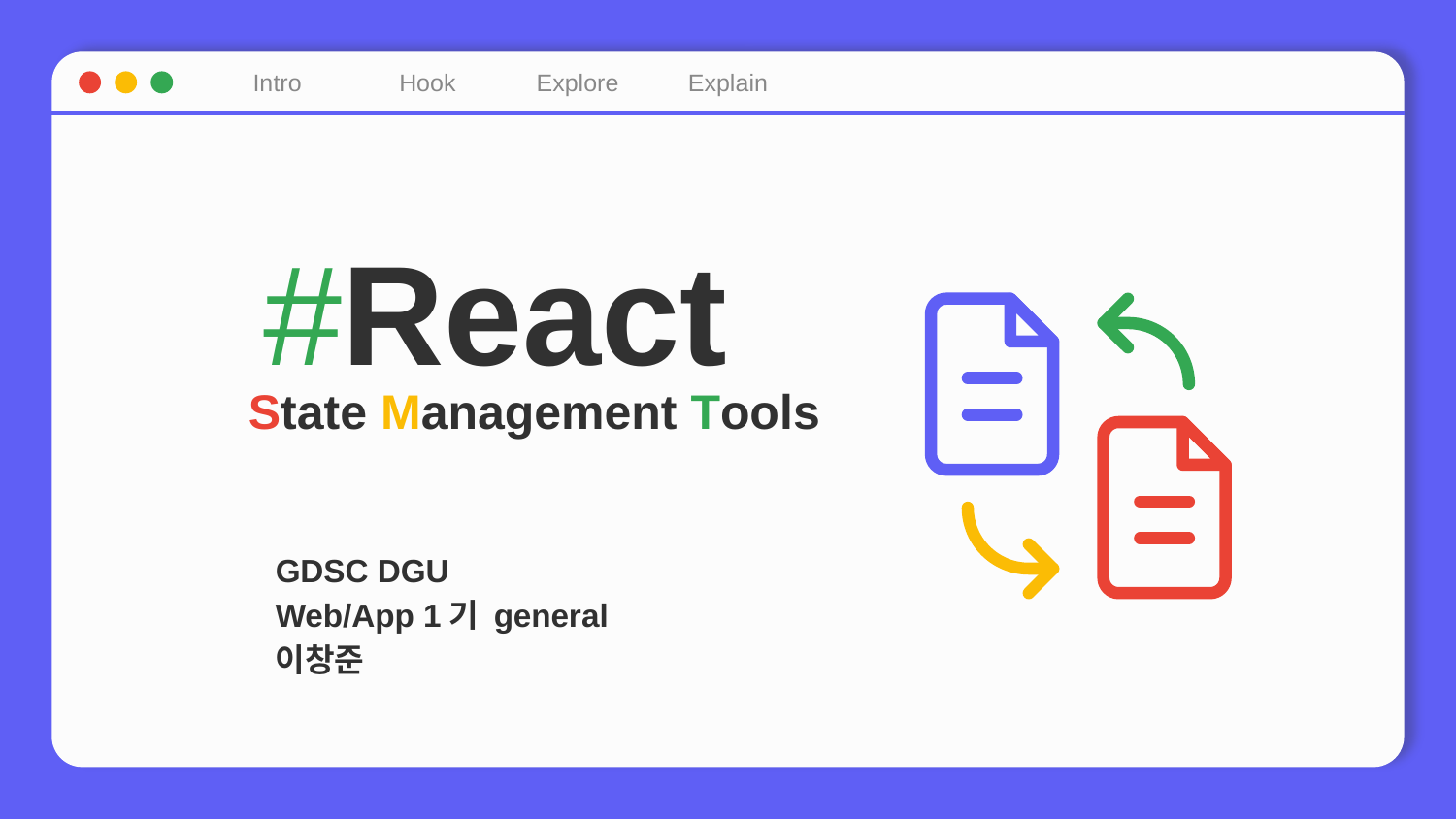

Intro
Hook
Explore
Explain

# #React   State Management Tools

GDSC DGU
Web/App 1기 general
이창준